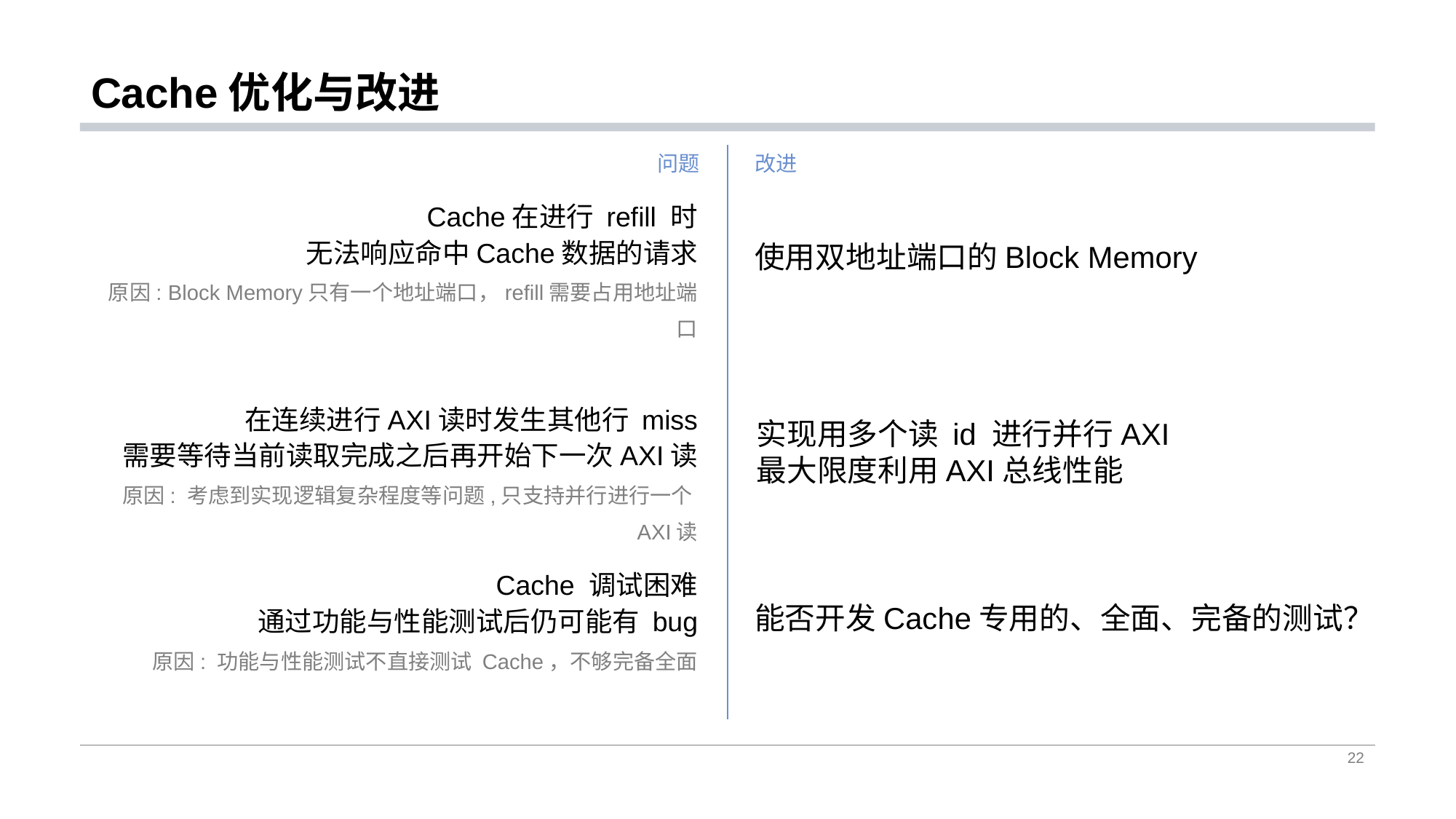

# Cache优化与改进
问题
改进
Cache在进行 refill 时
无法响应命中Cache数据的请求
原因: Block Memory只有一个地址端口，refill需要占用地址端口
使用双地址端口的Block Memory
在连续进行AXI读时发生其他行 miss
需要等待当前读取完成之后再开始下一次AXI读
原因: 考虑到实现逻辑复杂程度等问题,只支持并行进行一个AXI读
实现用多个读 id 进行并行AXI
最大限度利用AXI总线性能
Cache 调试困难
通过功能与性能测试后仍可能有 bug
原因: 功能与性能测试不直接测试 Cache，不够完备全面
能否开发Cache专用的、全面、完备的测试？
22